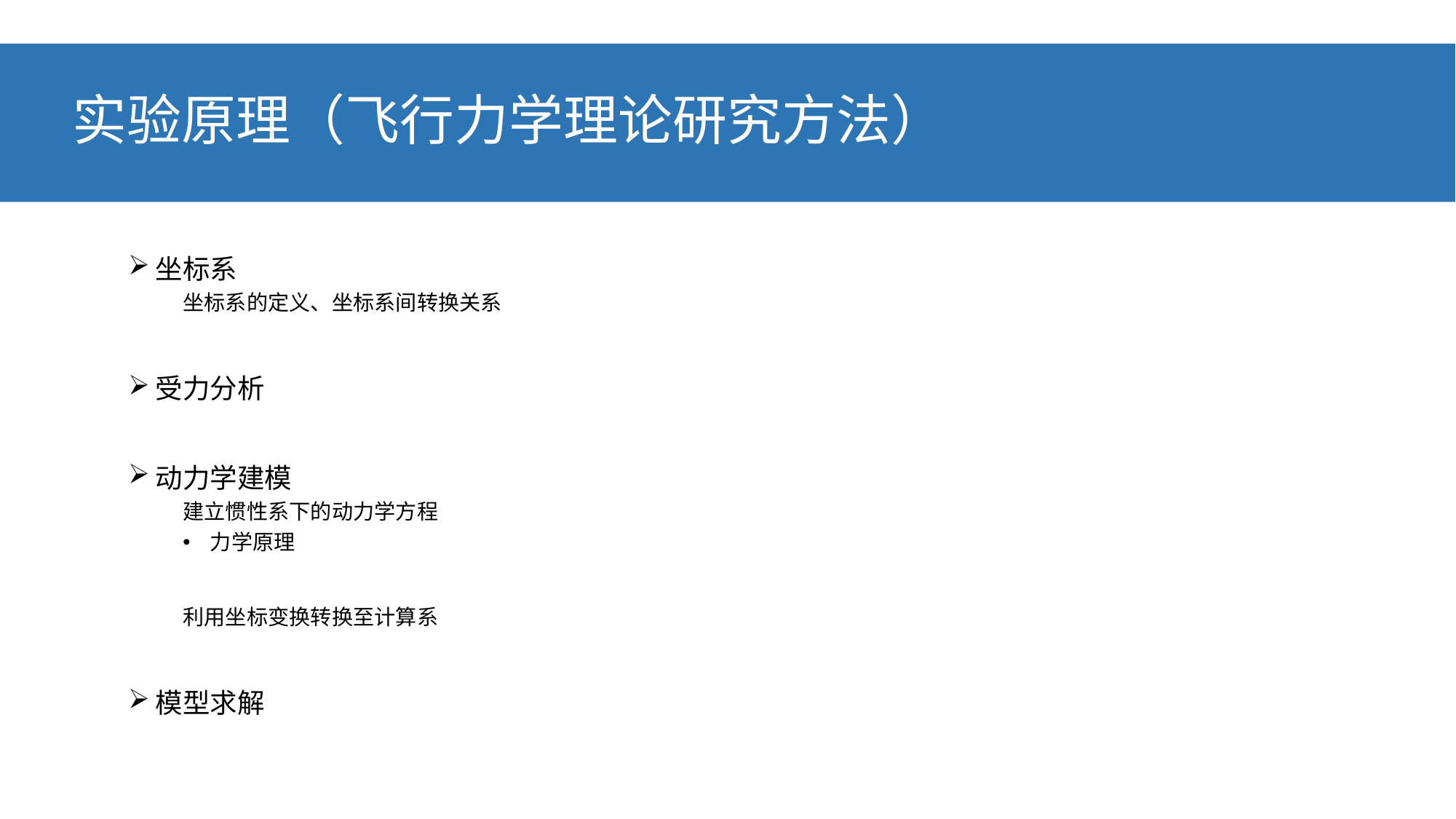

# 实验原理（飞行力学理论研究方法）

坐标系
坐标系的定义、坐标系间转换关系

受力分析

动力学建模
建立惯性系下的动力学方程
力学原理

利用坐标变换转换至计算系

模型求解